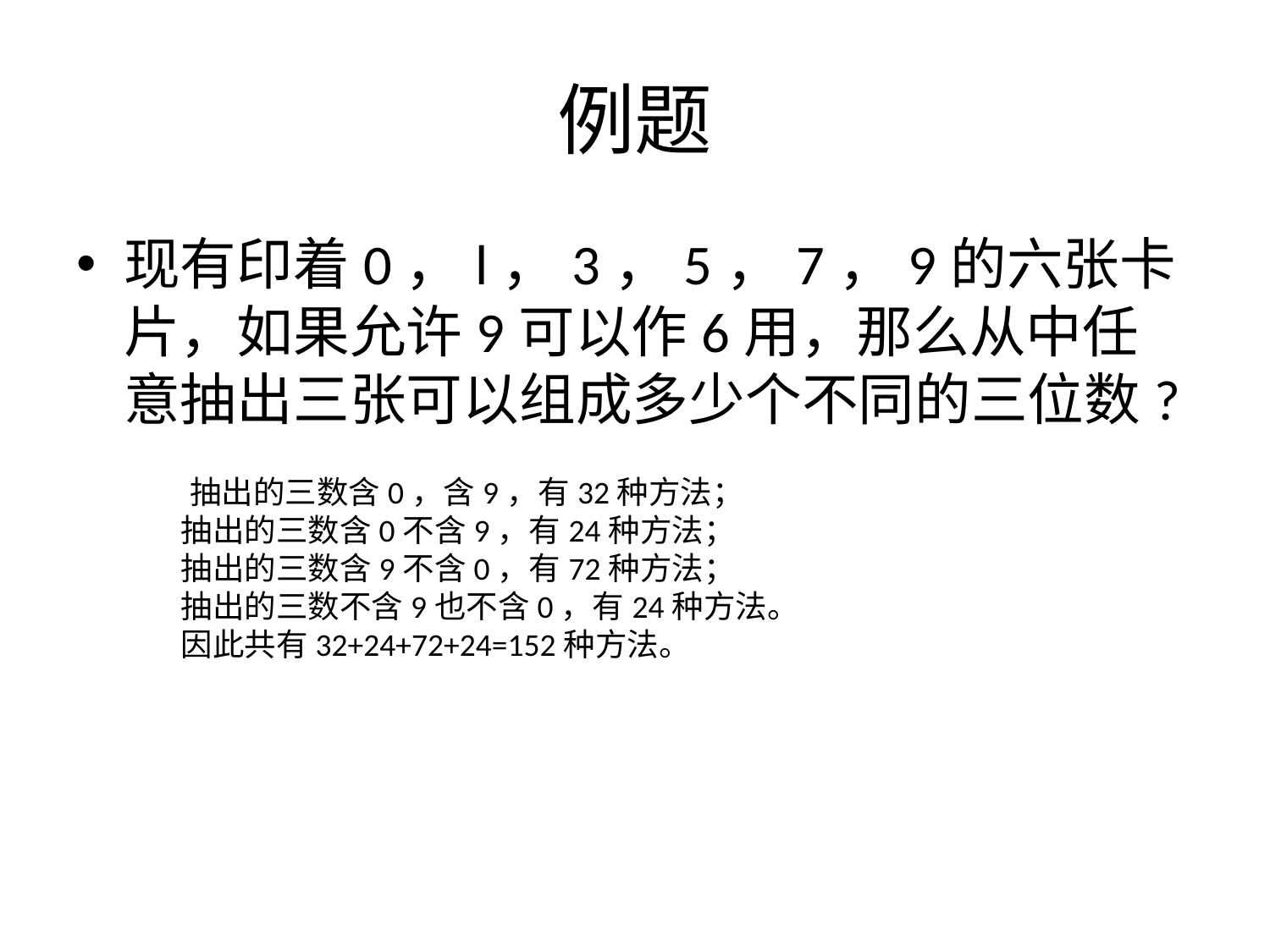

# 例题
现有印着0，l，3，5，7，9的六张卡片，如果允许9可以作6用，那么从中任意抽出三张可以组成多少个不同的三位数?
         抽出的三数含0，含9，有32种方法；
　　抽出的三数含0不含9，有24种方法；
　　抽出的三数含9不含0，有72种方法；
　　抽出的三数不含9也不含0，有24种方法。
　　因此共有32+24+72+24=152种方法。